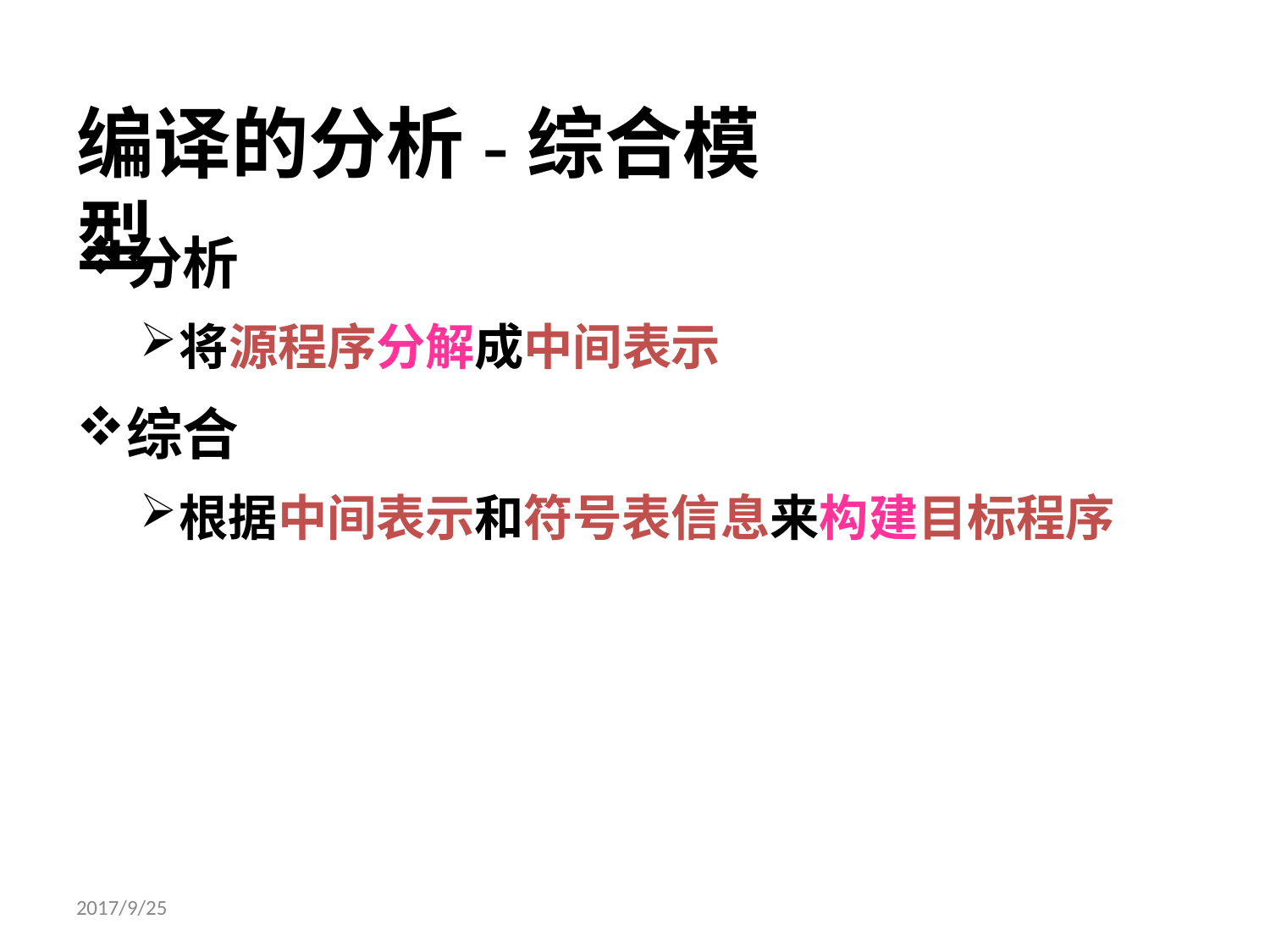

# 编译的分析-综合模型
分析
将源程序分解成中间表示
综合
根据中间表示和符号表信息来构建目标程序
2017/9/25
26